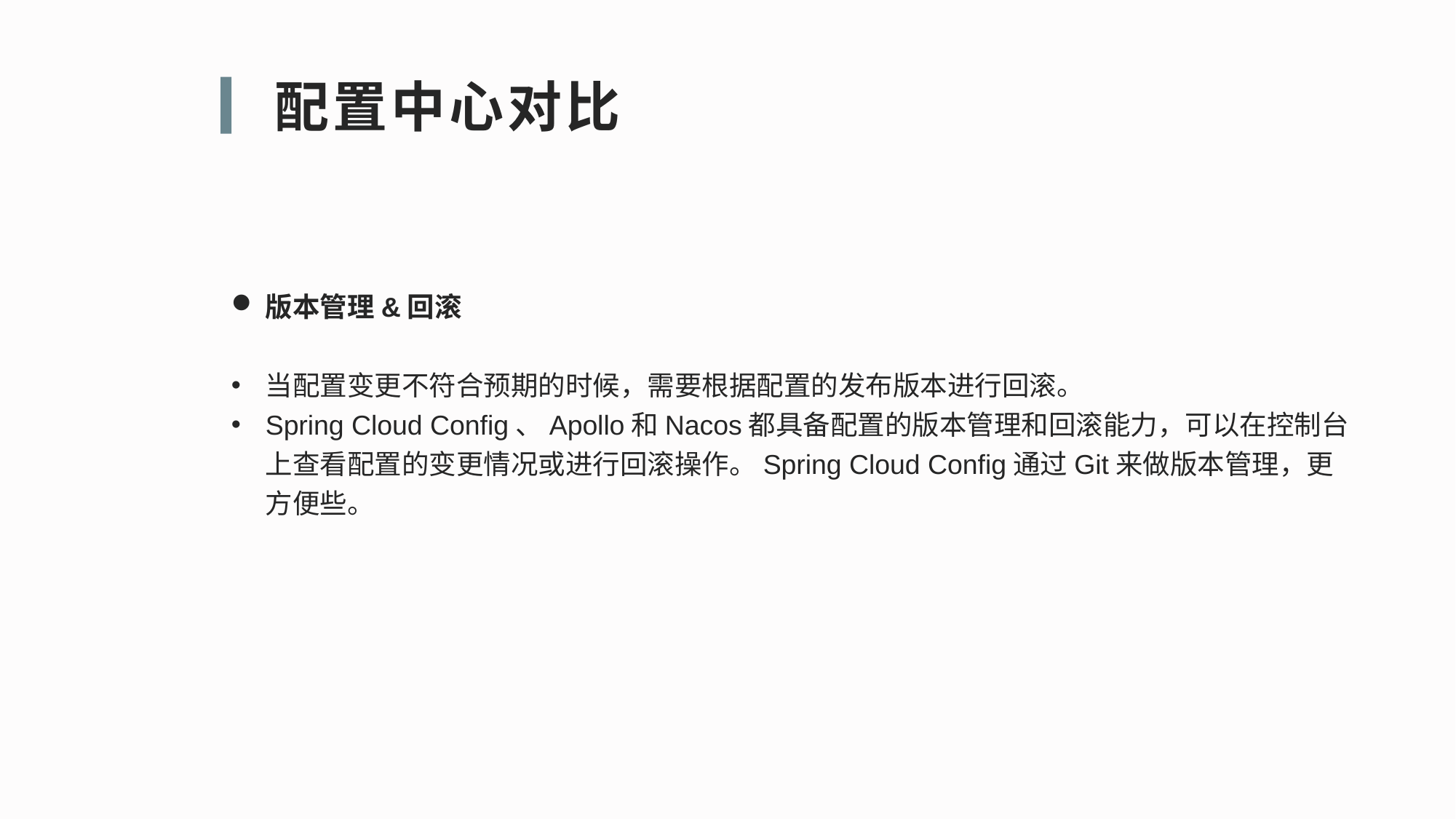

配置中心对比

版本管理&回滚

当配置变更不符合预期的时候，需要根据配置的发布版本进行回滚。
Spring Cloud Config、Apollo和Nacos都具备配置的版本管理和回滚能力，可以在控制台上查看配置的变更情况或进行回滚操作。Spring Cloud Config通过Git来做版本管理，更方便些。